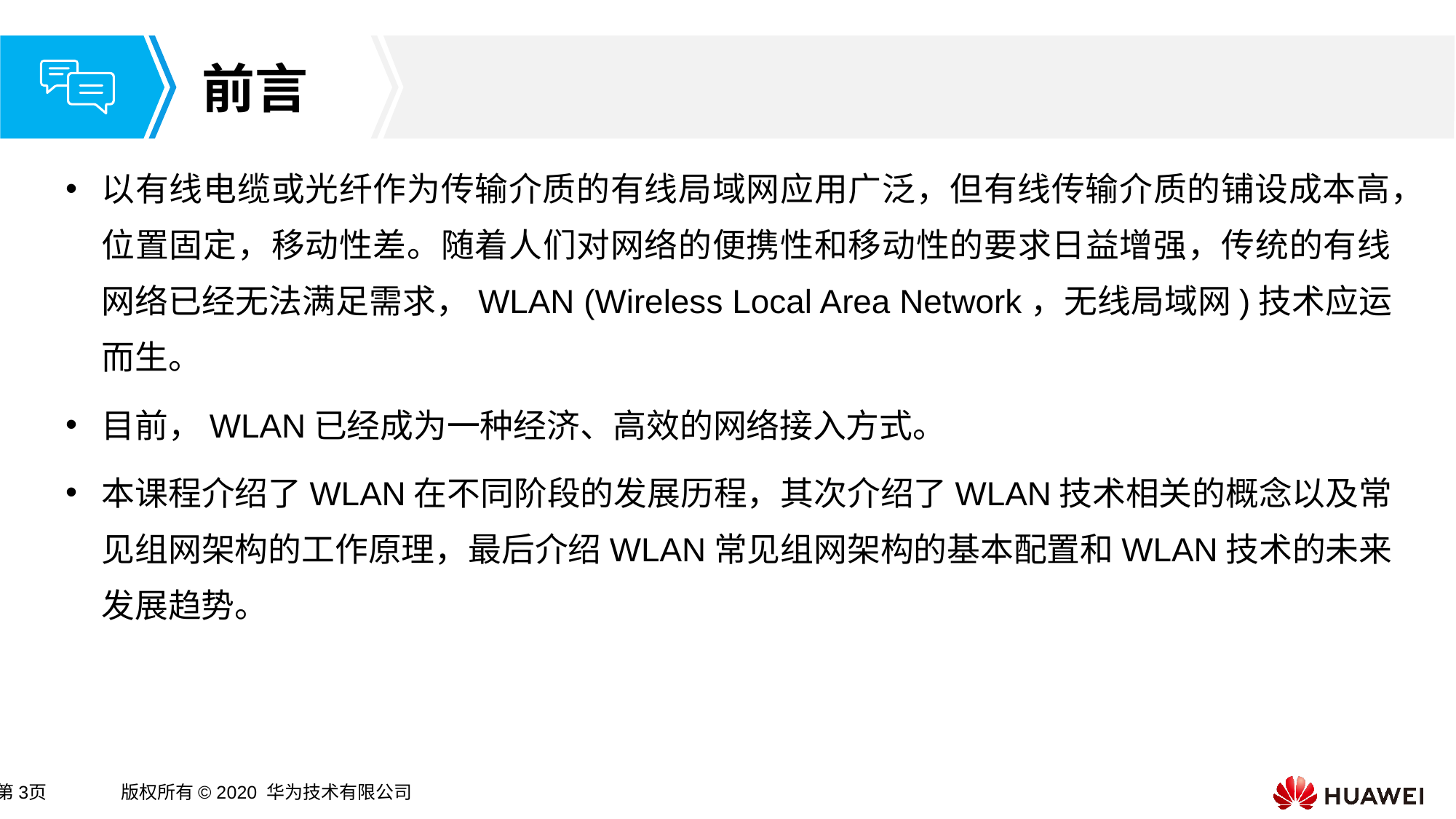

以有线电缆或光纤作为传输介质的有线局域网应用广泛，但有线传输介质的铺设成本高，位置固定，移动性差。随着人们对网络的便携性和移动性的要求日益增强，传统的有线网络已经无法满足需求，WLAN (Wireless Local Area Network，无线局域网)技术应运而生。
目前，WLAN已经成为一种经济、高效的网络接入方式。
本课程介绍了WLAN在不同阶段的发展历程，其次介绍了WLAN技术相关的概念以及常见组网架构的工作原理，最后介绍WLAN常见组网架构的基本配置和WLAN技术的未来发展趋势。